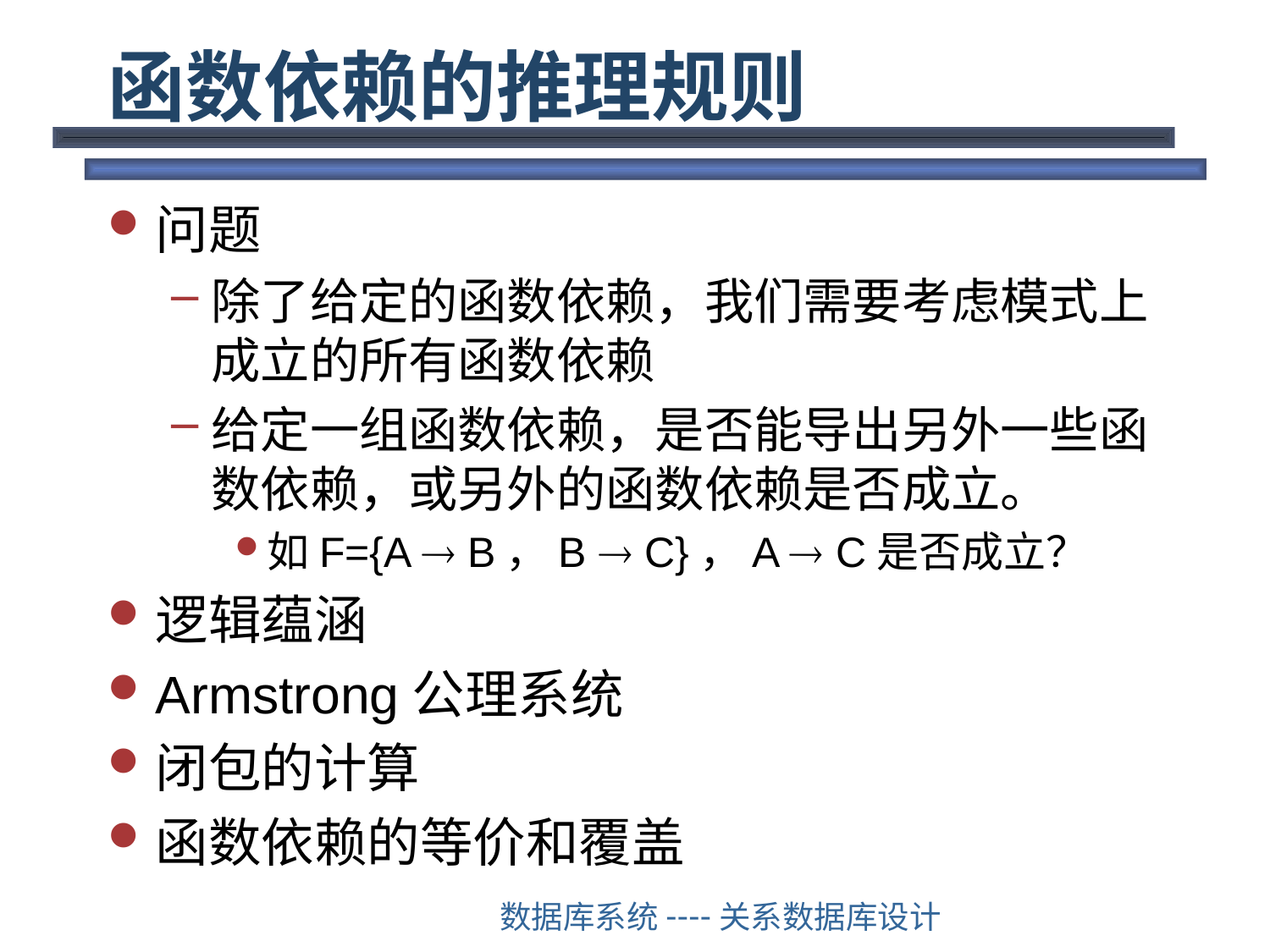

# 函数依赖的推理规则
问题
除了给定的函数依赖，我们需要考虑模式上成立的所有函数依赖
给定一组函数依赖，是否能导出另外一些函数依赖，或另外的函数依赖是否成立。
如F={A → B，B → C}，A → C是否成立？
逻辑蕴涵
Armstrong公理系统
闭包的计算
函数依赖的等价和覆盖

数据库系统----关系数据库设计